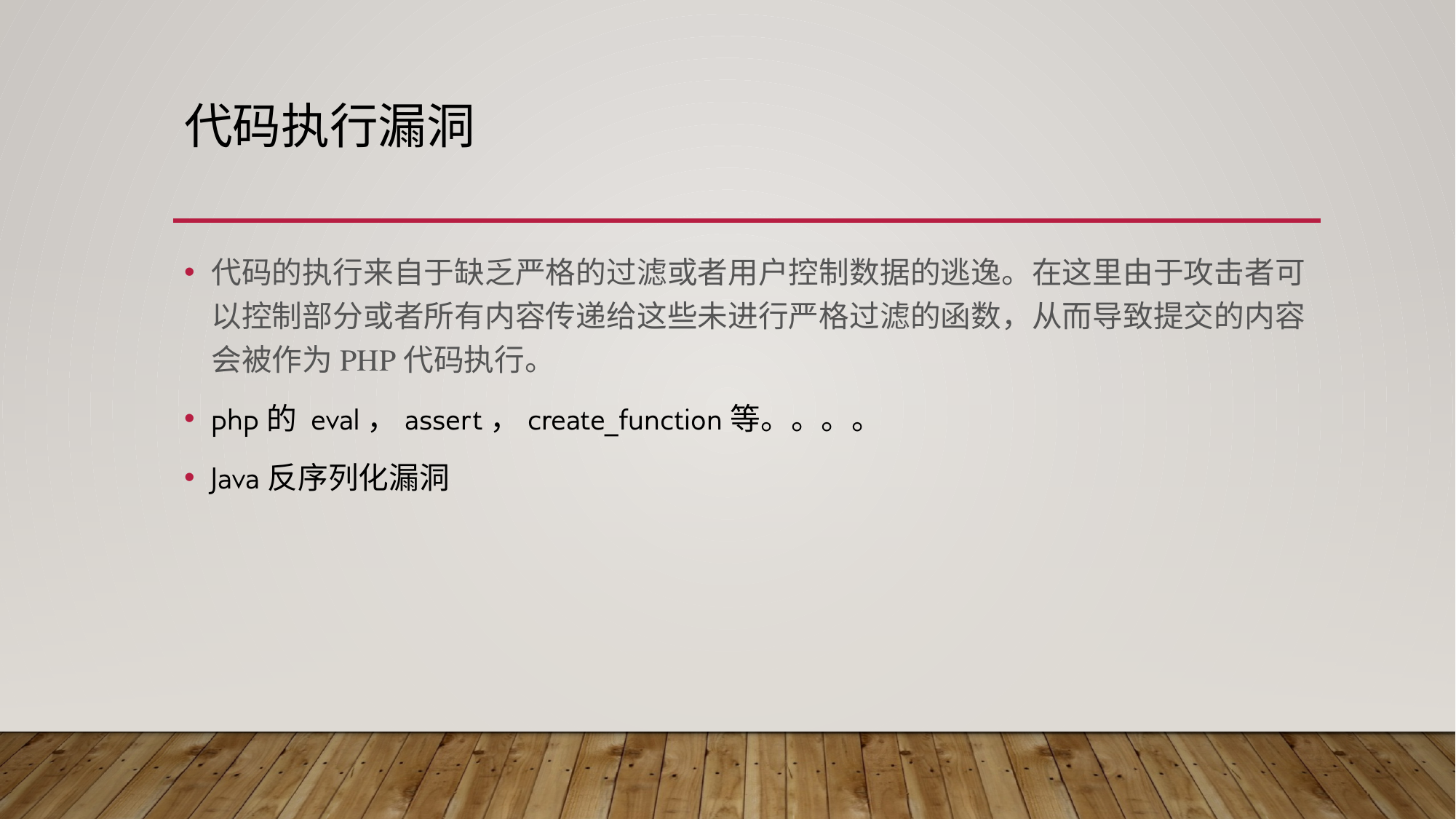

# 代码执行漏洞
代码的执行来自于缺乏严格的过滤或者用户控制数据的逃逸。在这里由于攻击者可以控制部分或者所有内容传递给这些未进行严格过滤的函数，从而导致提交的内容会被作为PHP代码执行。
php的 eval，assert，create_function等。。。。
Java反序列化漏洞